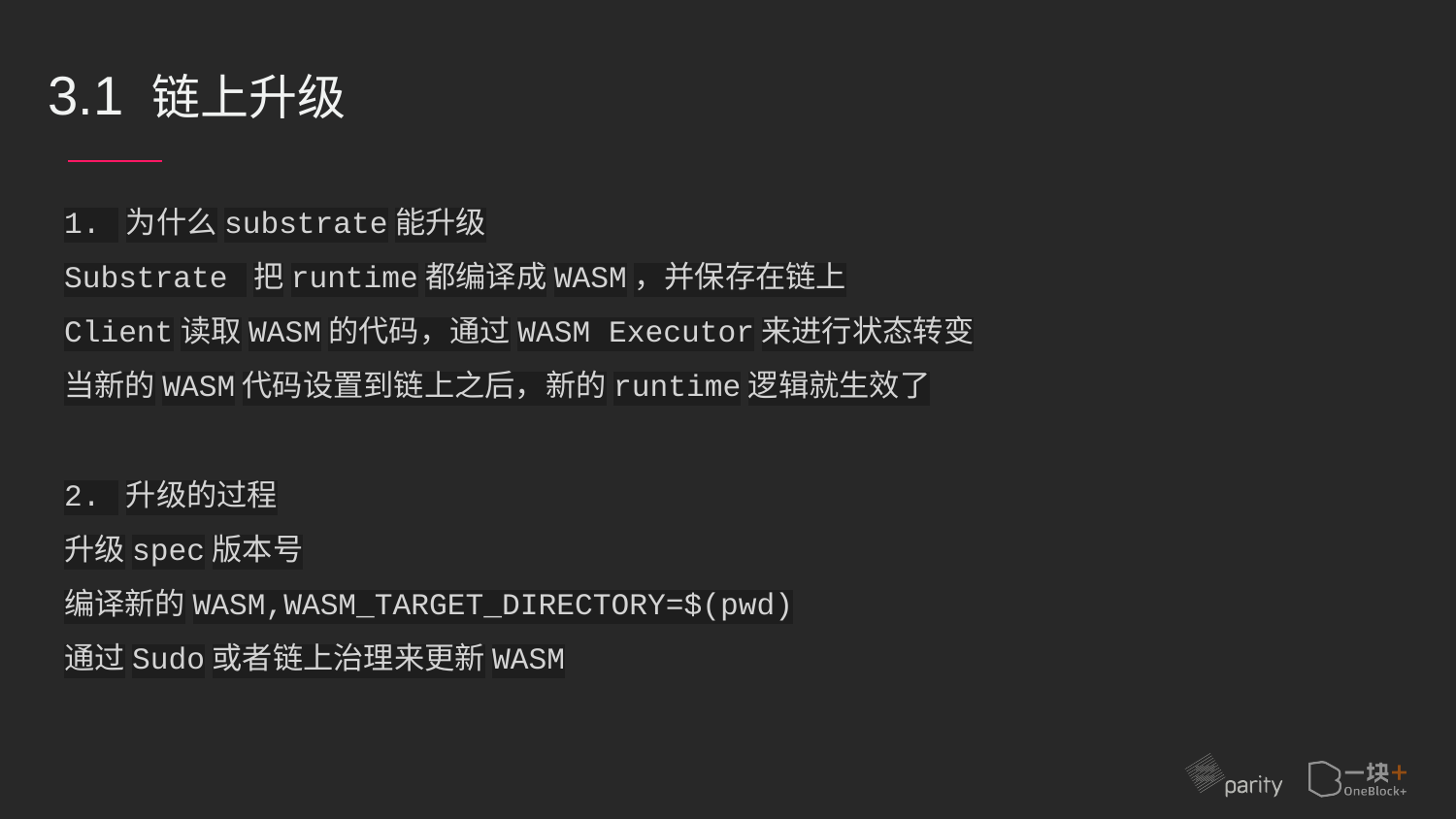

3.1 链上升级
1. 为什么substrate能升级
Substrate 把runtime都编译成WASM，并保存在链上
Client读取WASM的代码，通过WASM Executor来进行状态转变
当新的WASM代码设置到链上之后，新的runtime逻辑就生效了

2. 升级的过程
升级spec版本号
编译新的WASM,WASM_TARGET_DIRECTORY=$(pwd)
通过Sudo或者链上治理来更新WASM